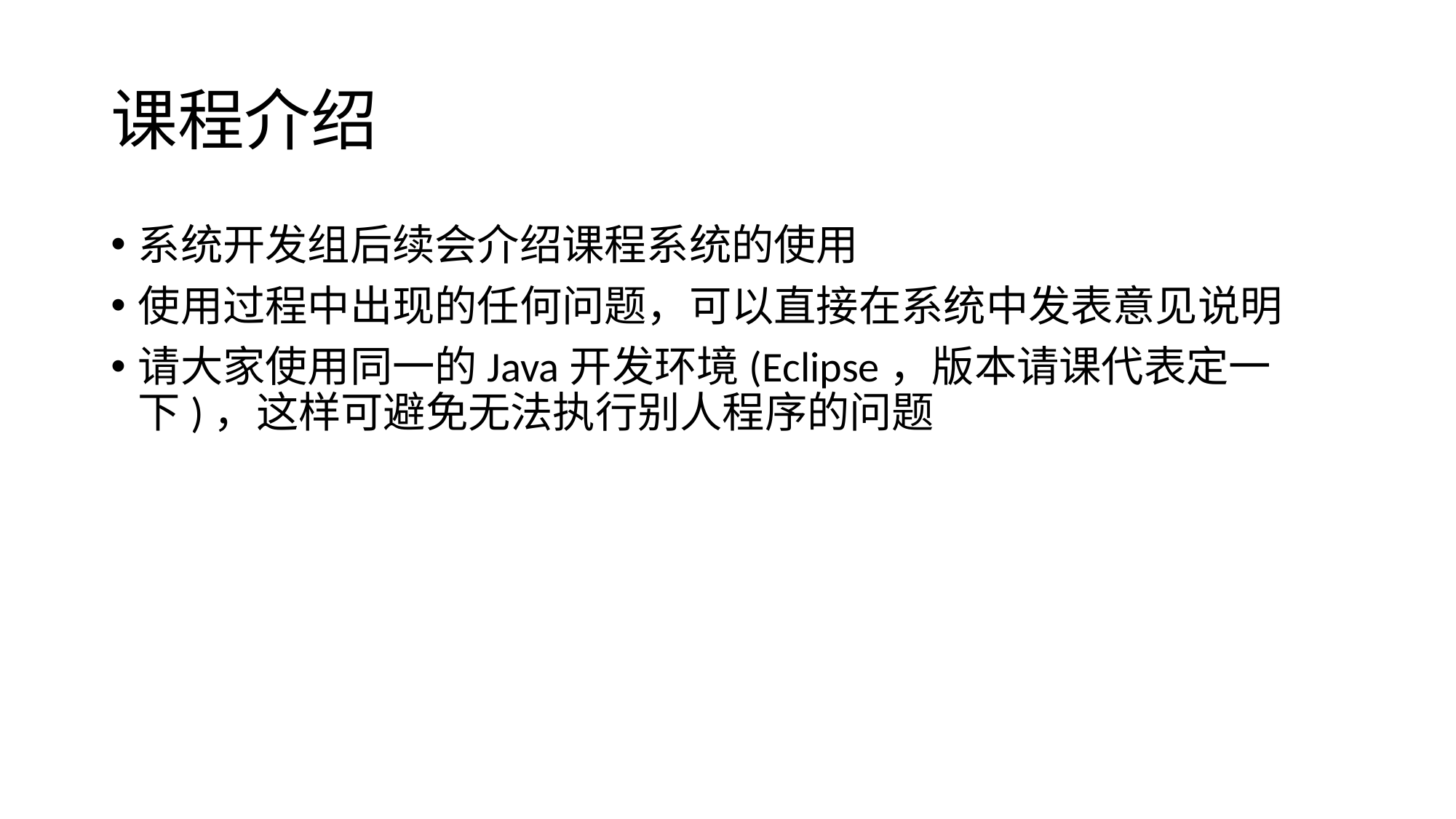

# 课程介绍
系统开发组后续会介绍课程系统的使用
使用过程中出现的任何问题，可以直接在系统中发表意见说明
请大家使用同一的Java开发环境(Eclipse，版本请课代表定一下)，这样可避免无法执行别人程序的问题